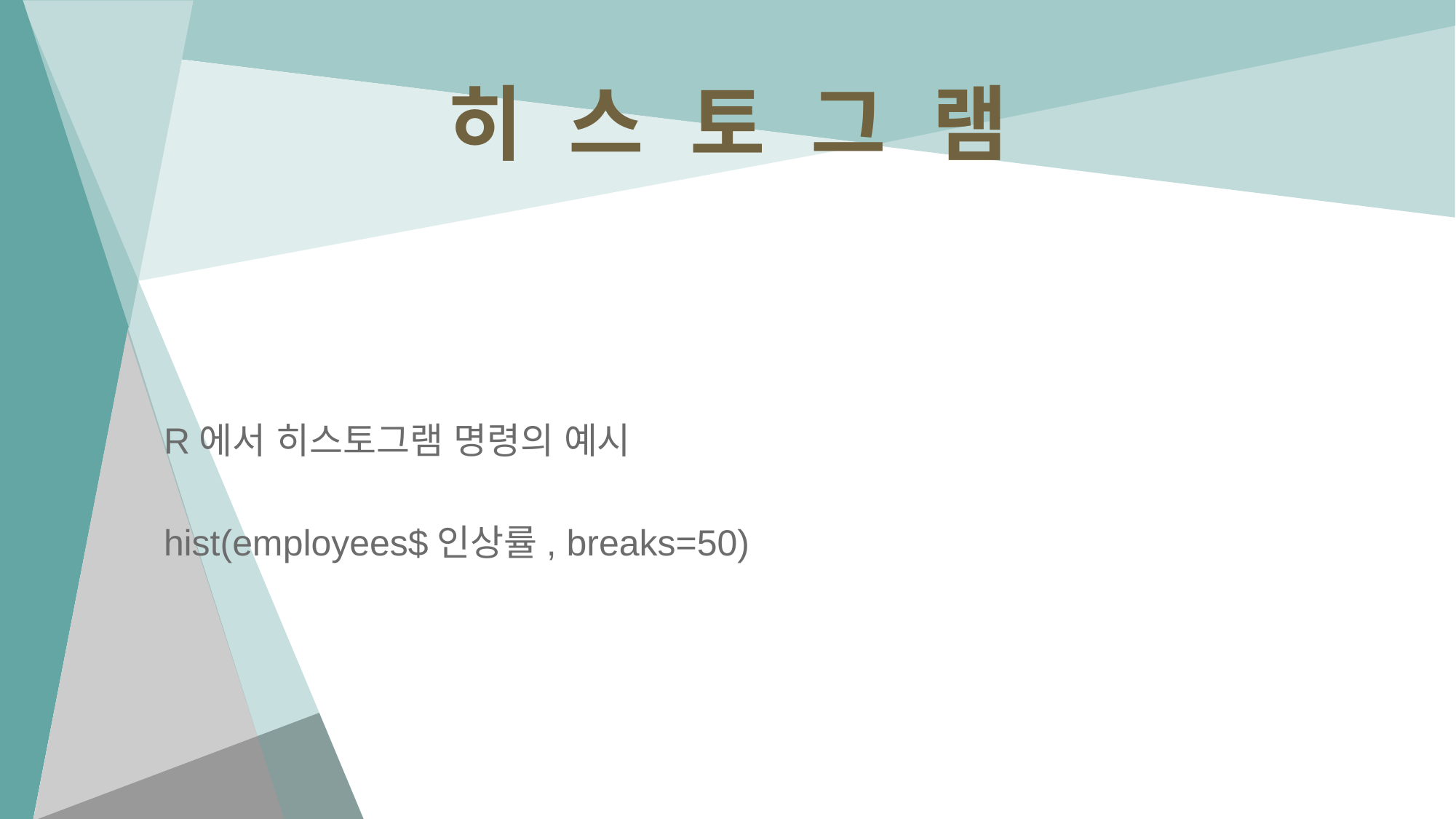

# 히  스  토  그  램
R에서 히스토그램 명령의 예시

hist(employees$인상률, breaks=50)